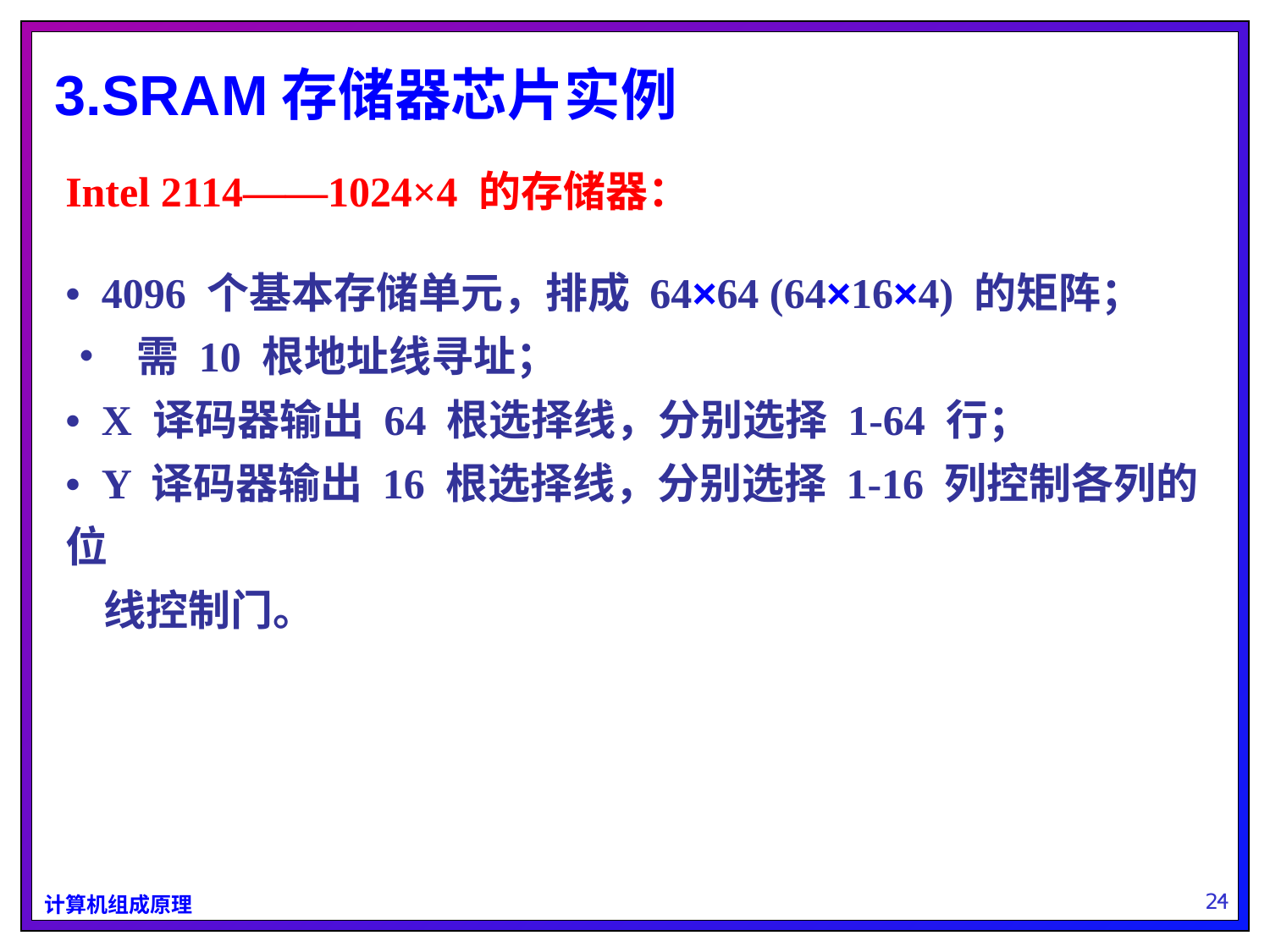

3.SRAM存储器芯片实例
Intel 2114——1024×4 的存储器：

•  4096 个基本存储单元，排成 64×64 (64×16×4) 的矩阵；
•  需 10 根地址线寻址；
•  X 译码器输出 64 根选择线，分别选择 1-64 行；
•  Y 译码器输出 16 根选择线，分别选择 1-16 列控制各列的位
   线控制门。